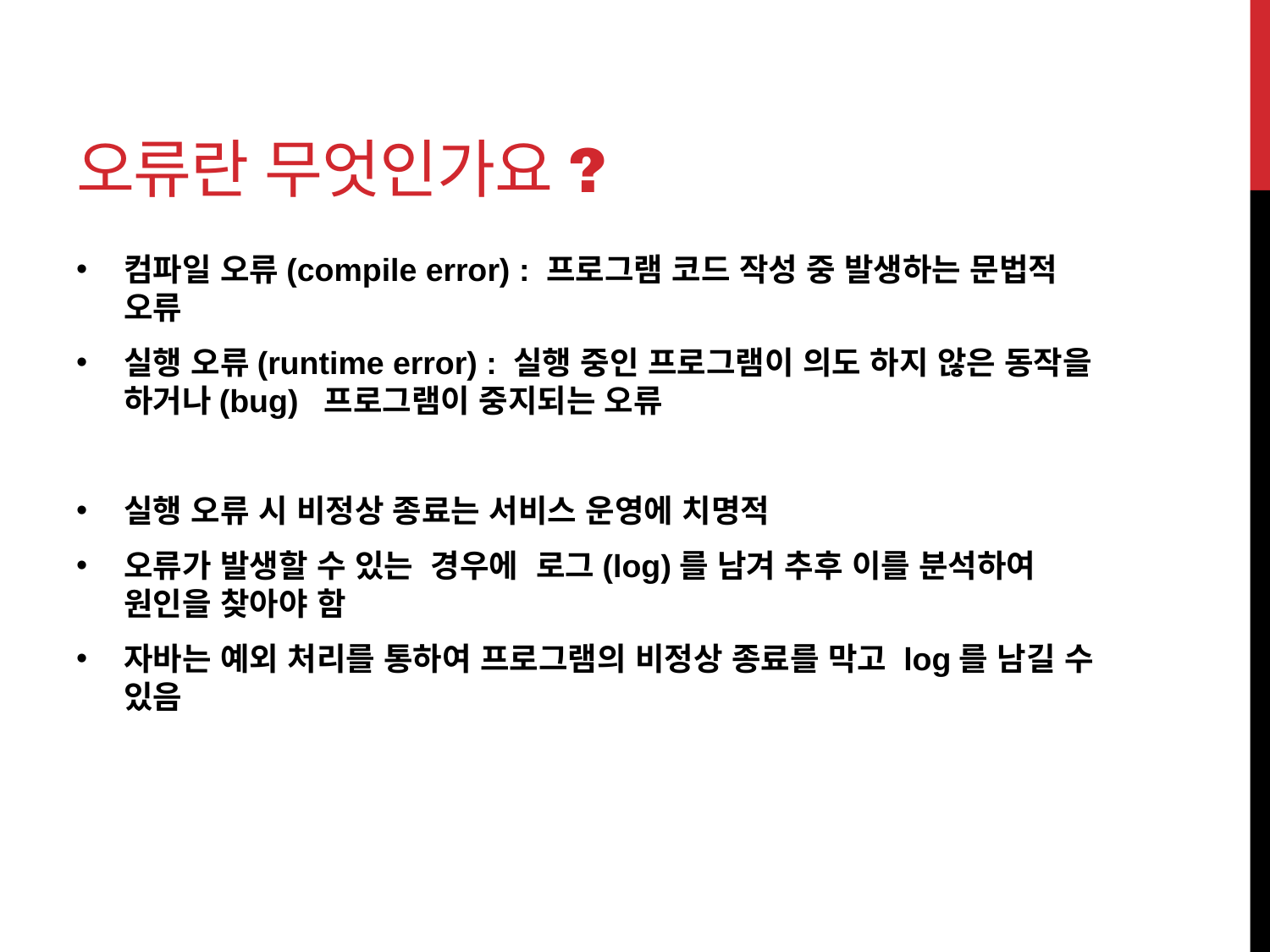

# 오류란 무엇인가요?
컴파일 오류(compile error) : 프로그램 코드 작성 중 발생하는 문법적 오류
실행 오류(runtime error) : 실행 중인 프로그램이 의도 하지 않은 동작을 하거나(bug)  프로그램이 중지되는 오류

실행 오류 시 비정상 종료는 서비스 운영에 치명적
오류가 발생할 수 있는  경우에  로그(log)를 남겨 추후 이를 분석하여 원인을 찾아야 함
자바는 예외 처리를 통하여 프로그램의 비정상 종료를 막고 log를 남길 수 있음